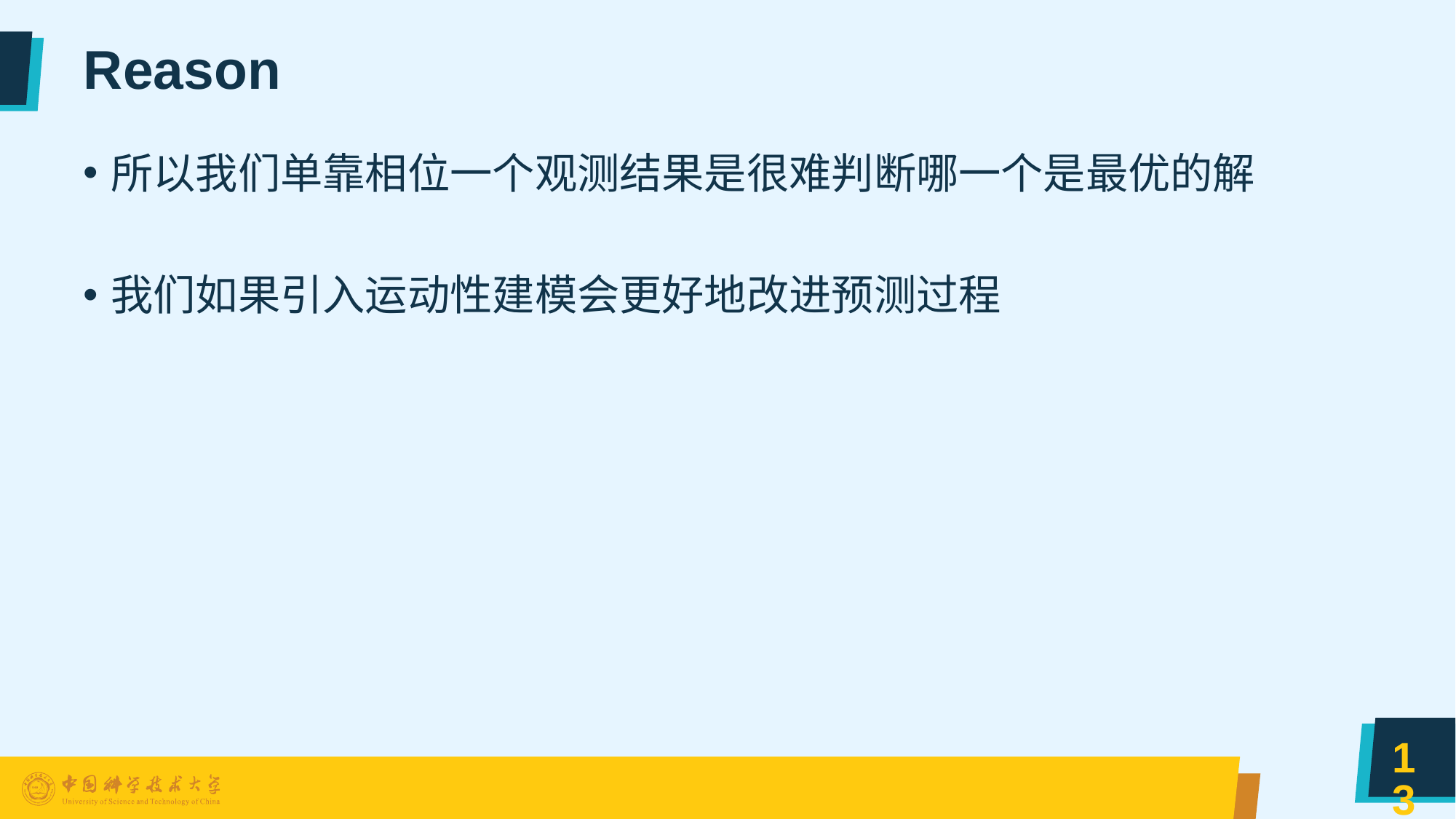

# Reason
所以我们单靠相位一个观测结果是很难判断哪一个是最优的解

我们如果引入运动性建模会更好地改进预测过程

13